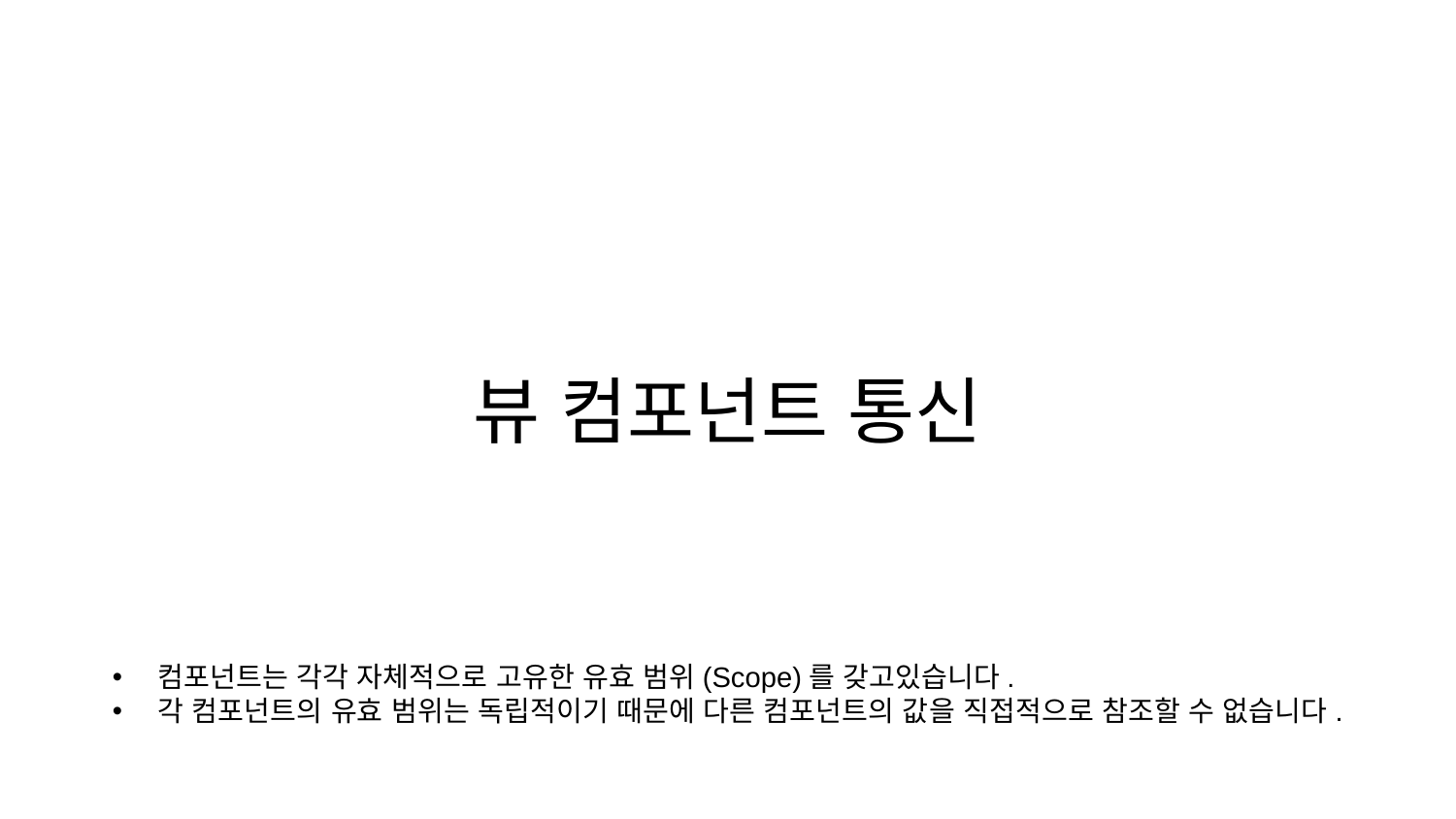

# 뷰 컴포넌트 통신
컴포넌트는 각각 자체적으로 고유한 유효 범위(Scope)를 갖고있습니다.
각 컴포넌트의 유효 범위는 독립적이기 때문에 다른 컴포넌트의 값을 직접적으로 참조할 수 없습니다.